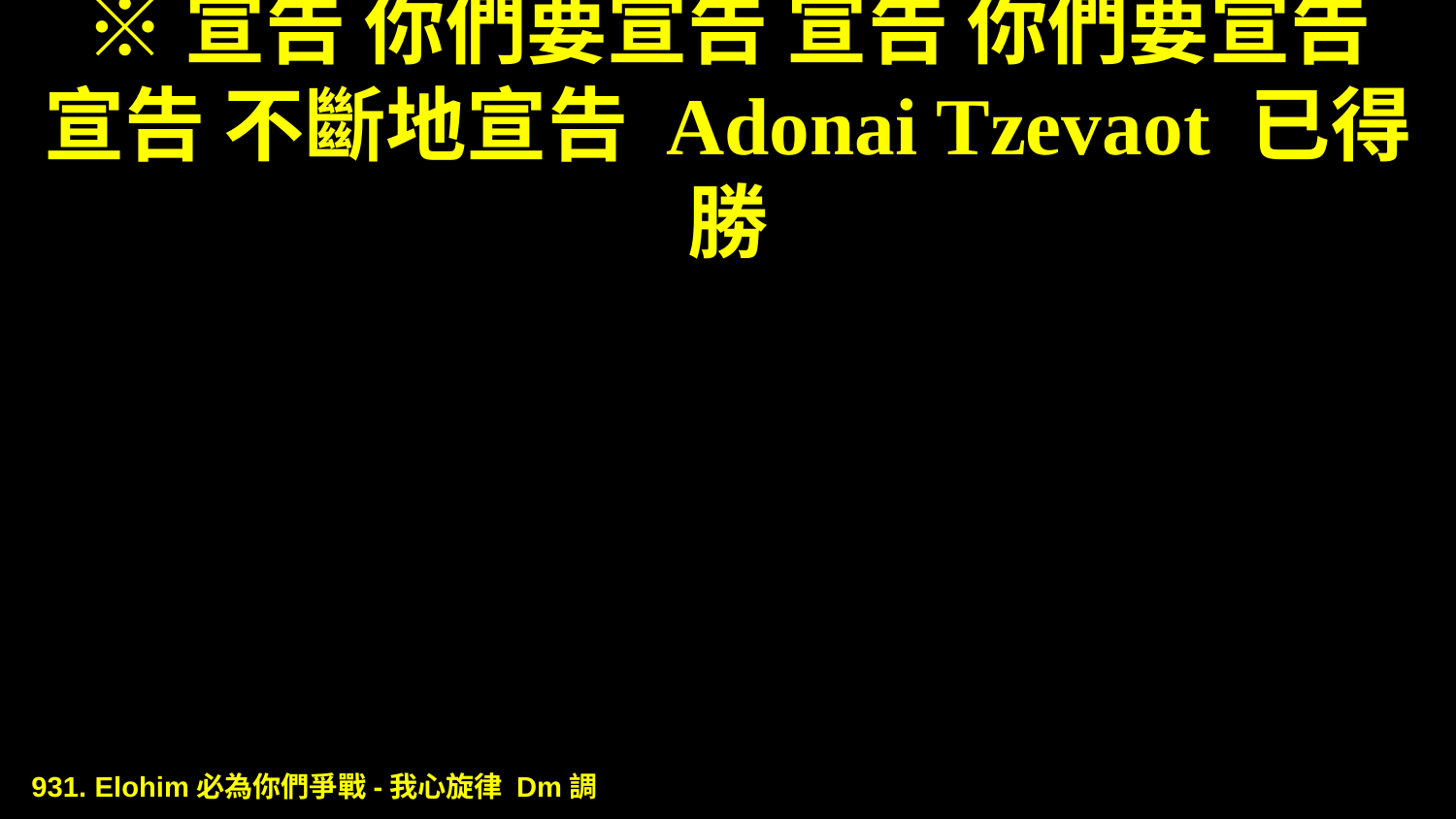

# ※宣告 你們要宣告 宣告 你們要宣告 宣告 不斷地宣告 Adonai Tzevaot 已得勝
931. Elohim必為你們爭戰-我心旋律 Dm調